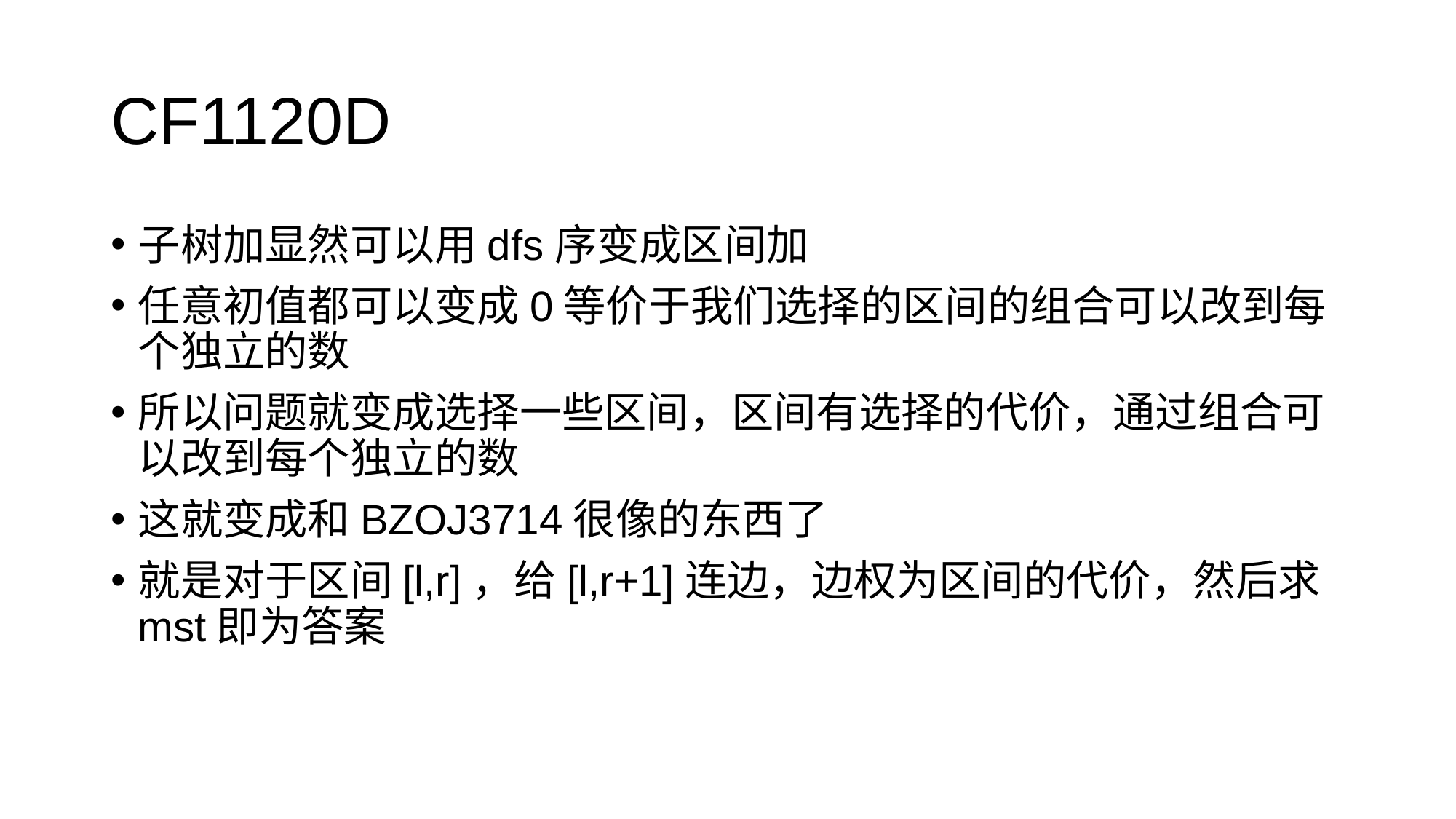

# CF1120D
子树加显然可以用dfs序变成区间加
任意初值都可以变成0等价于我们选择的区间的组合可以改到每个独立的数
所以问题就变成选择一些区间，区间有选择的代价，通过组合可以改到每个独立的数
这就变成和BZOJ3714很像的东西了
就是对于区间[l,r]，给[l,r+1]连边，边权为区间的代价，然后求mst即为答案